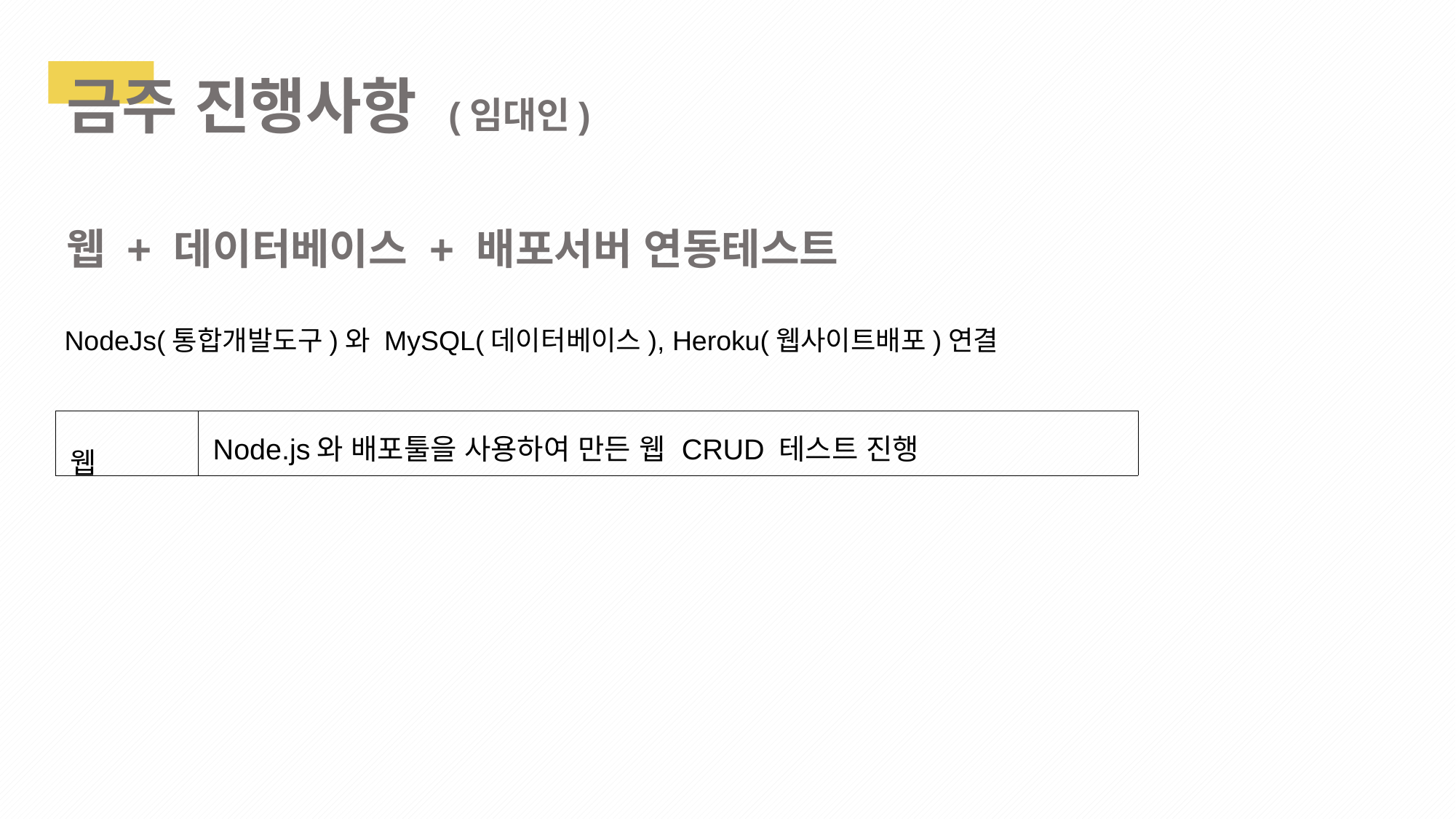

금주 진행사항 (임대인)
웹 + 데이터베이스 + 배포서버 연동테스트
	NodeJs(통합개발도구)와 MySQL(데이터베이스), Heroku(웹사이트배포)연결
| 웹 | Node.js와 배포툴을 사용하여 만든 웹 CRUD 테스트 진행 |
| --- | --- |